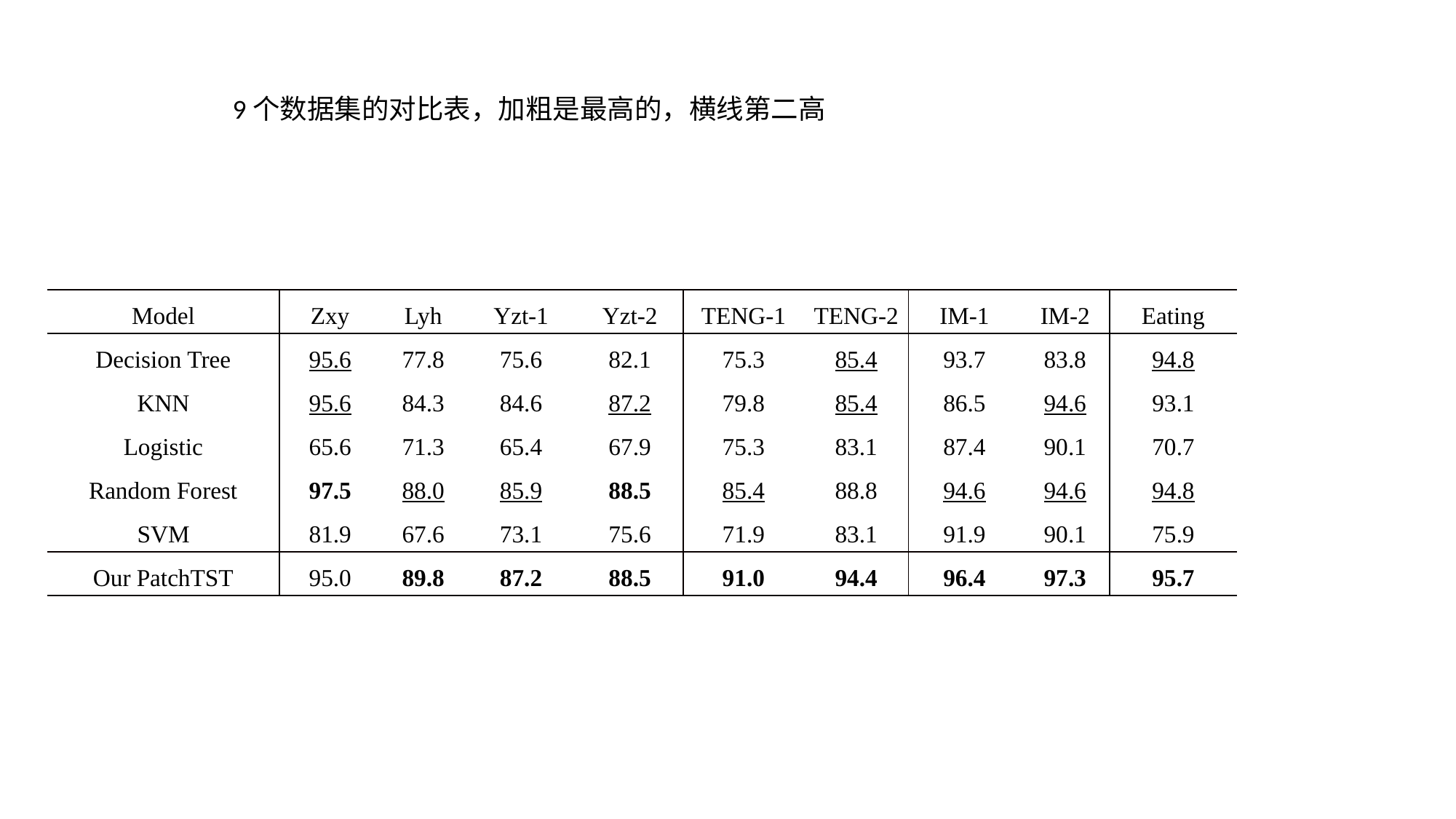

9个数据集的对比表，加粗是最高的，横线第二高
| Model | Zxy | Lyh | Yzt-1 | Yzt-2 | TENG-1 | TENG-2 | IM-1 | IM-2 | Eating |
| --- | --- | --- | --- | --- | --- | --- | --- | --- | --- |
| Decision Tree | 95.6 | 77.8 | 75.6 | 82.1 | 75.3 | 85.4 | 93.7 | 83.8 | 94.8 |
| KNN | 95.6 | 84.3 | 84.6 | 87.2 | 79.8 | 85.4 | 86.5 | 94.6 | 93.1 |
| Logistic | 65.6 | 71.3 | 65.4 | 67.9 | 75.3 | 83.1 | 87.4 | 90.1 | 70.7 |
| Random Forest | 97.5 | 88.0 | 85.9 | 88.5 | 85.4 | 88.8 | 94.6 | 94.6 | 94.8 |
| SVM | 81.9 | 67.6 | 73.1 | 75.6 | 71.9 | 83.1 | 91.9 | 90.1 | 75.9 |
| Our PatchTST | 95.0 | 89.8 | 87.2 | 88.5 | 91.0 | 94.4 | 96.4 | 97.3 | 95.7 |